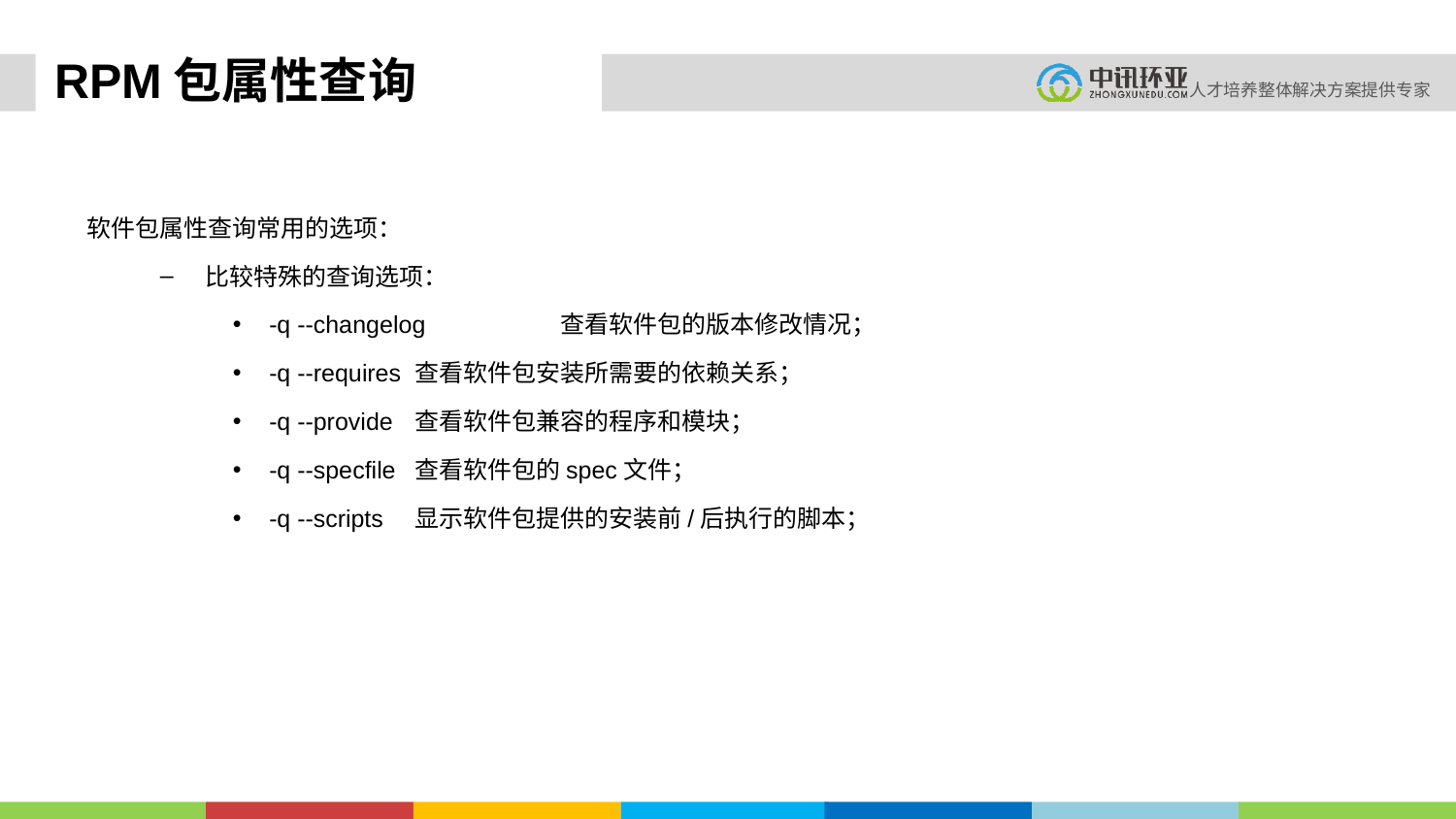

# RPM包属性查询
软件包属性查询常用的选项：
比较特殊的查询选项：
-q --changelog	查看软件包的版本修改情况；
-q --requires	查看软件包安装所需要的依赖关系；
-q --provide	查看软件包兼容的程序和模块；
-q --specfile	查看软件包的spec文件；
-q --scripts	显示软件包提供的安装前/后执行的脚本；